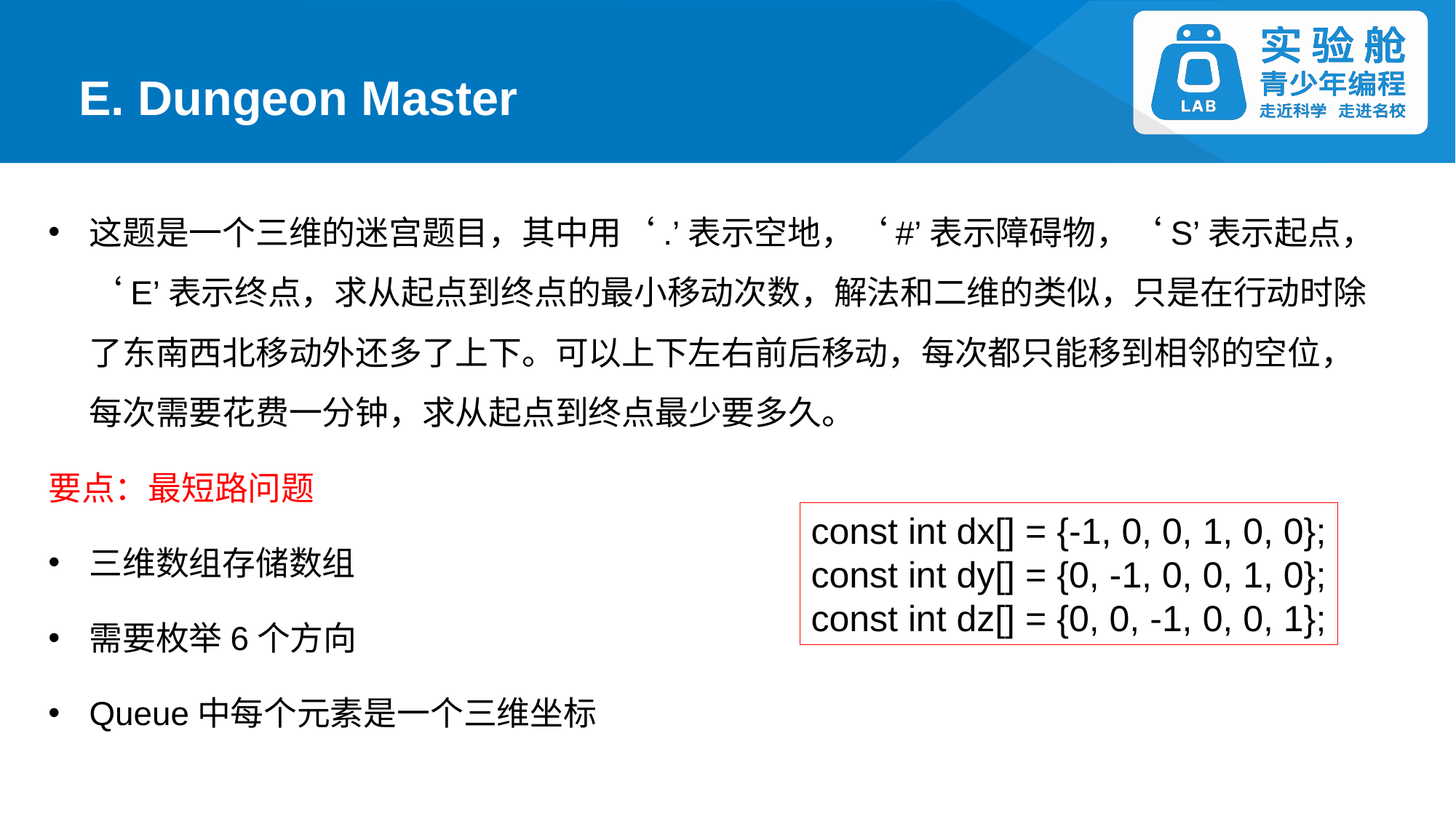

E. Dungeon Master
这题是一个三维的迷宫题目，其中用‘.’表示空地，‘#’表示障碍物，‘S’表示起点，‘E’表示终点，求从起点到终点的最小移动次数，解法和二维的类似，只是在行动时除了东南西北移动外还多了上下。可以上下左右前后移动，每次都只能移到相邻的空位，每次需要花费一分钟，求从起点到终点最少要多久。
要点：最短路问题
三维数组存储数组
需要枚举6个方向
Queue中每个元素是一个三维坐标
const int dx[] = {-1, 0, 0, 1, 0, 0};
const int dy[] = {0, -1, 0, 0, 1, 0};
const int dz[] = {0, 0, -1, 0, 0, 1};